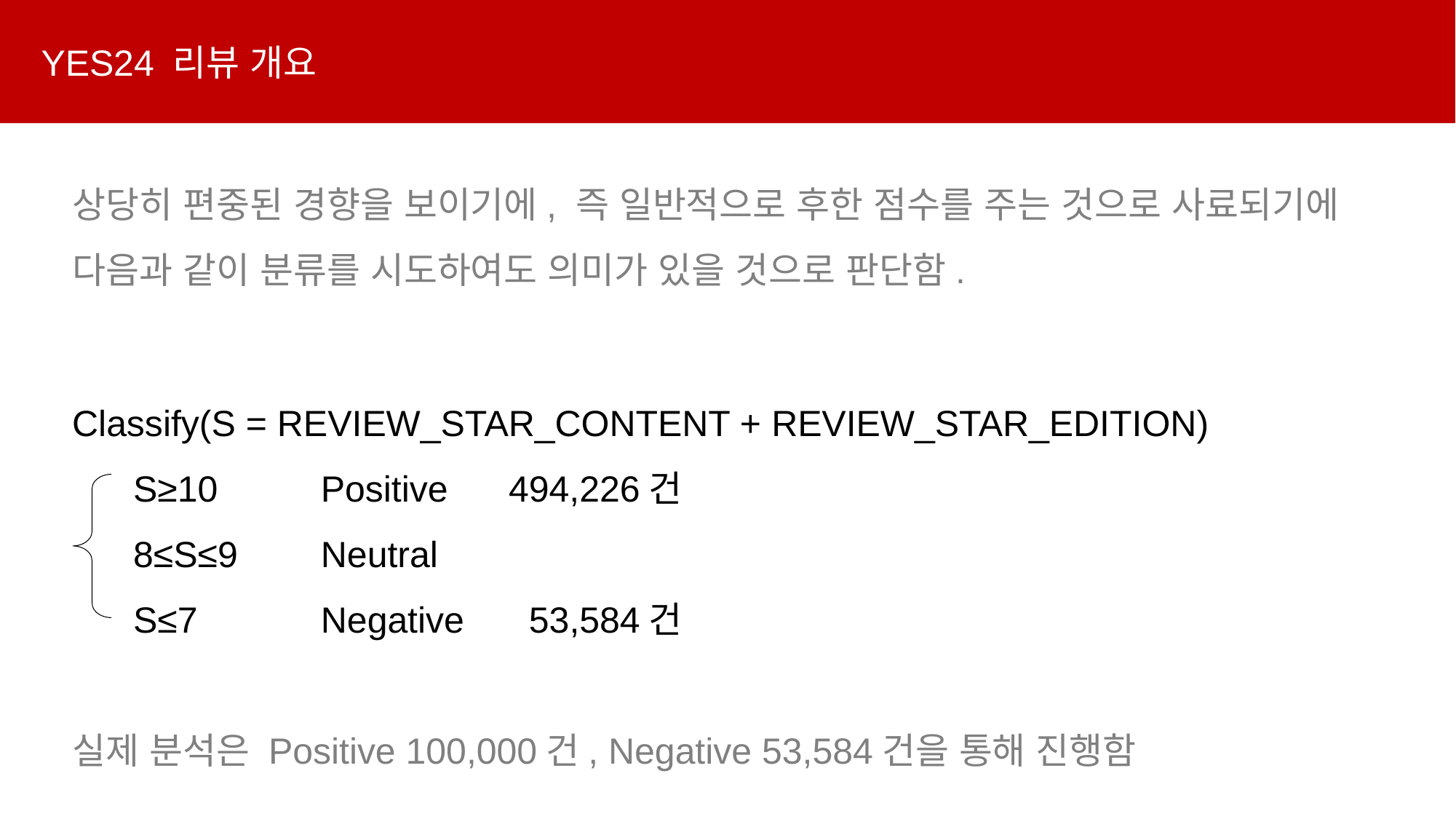

YES24 리뷰 개요
상당히 편중된 경향을 보이기에, 즉 일반적으로 후한 점수를 주는 것으로 사료되기에
다음과 같이 분류를 시도하여도 의미가 있을 것으로 판단함.

Classify(S = REVIEW_STAR_CONTENT + REVIEW_STAR_EDITION)
      S≥10	   Positive	494,226건
      8≤S≤9	   Neutral
      S≤7  	   Negative	  53,584건

실제 분석은 Positive 100,000건, Negative 53,584건을 통해 진행함